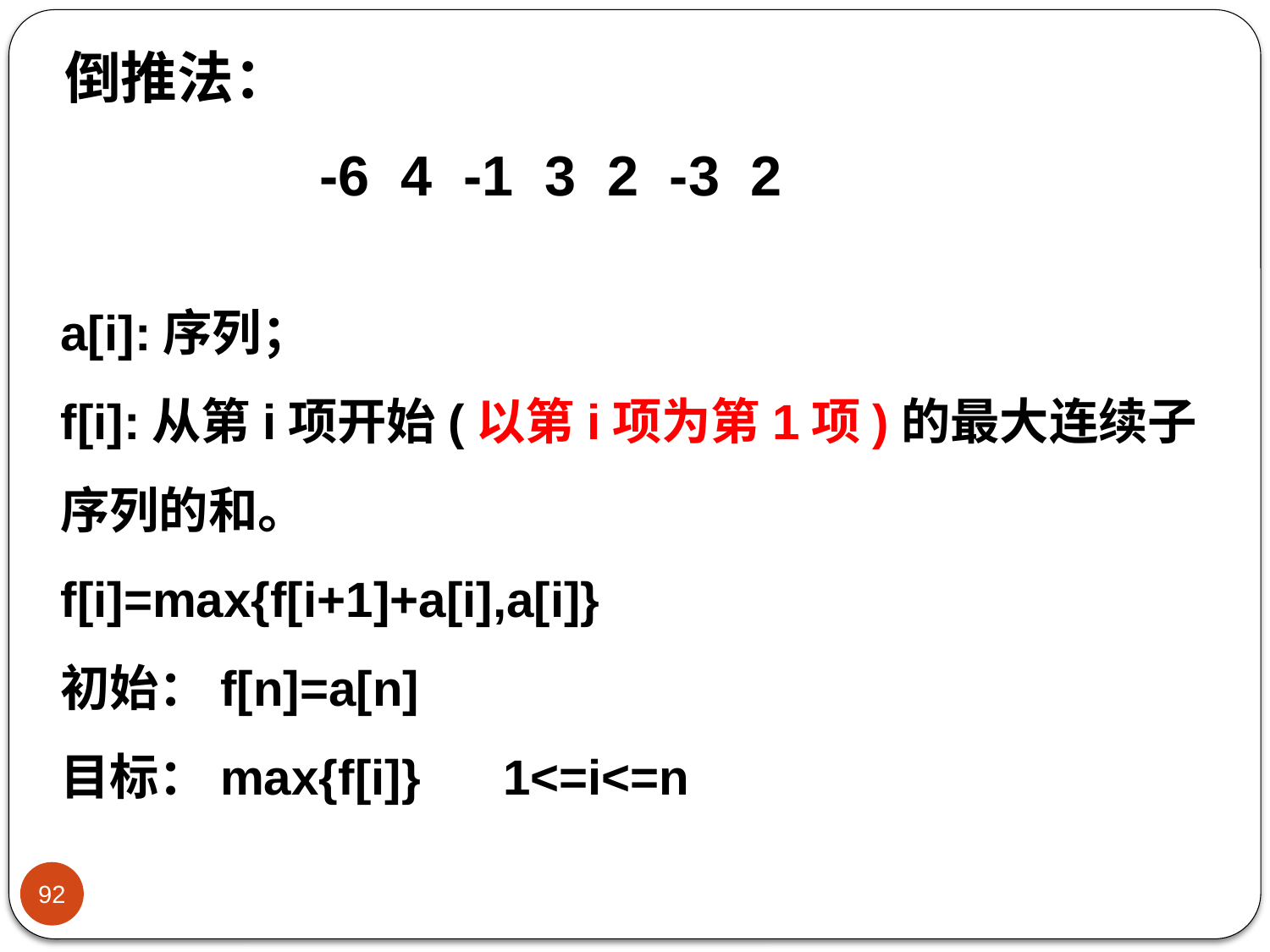

倒推法：
-6  4  -1  3  2  -3  2
a[i]:序列；
f[i]:从第i项开始(以第i项为第1项)的最大连续子序列的和。
f[i]=max{f[i+1]+a[i],a[i]}
初始：f[n]=a[n]
目标：max{f[i]}      1<=i<=n
92